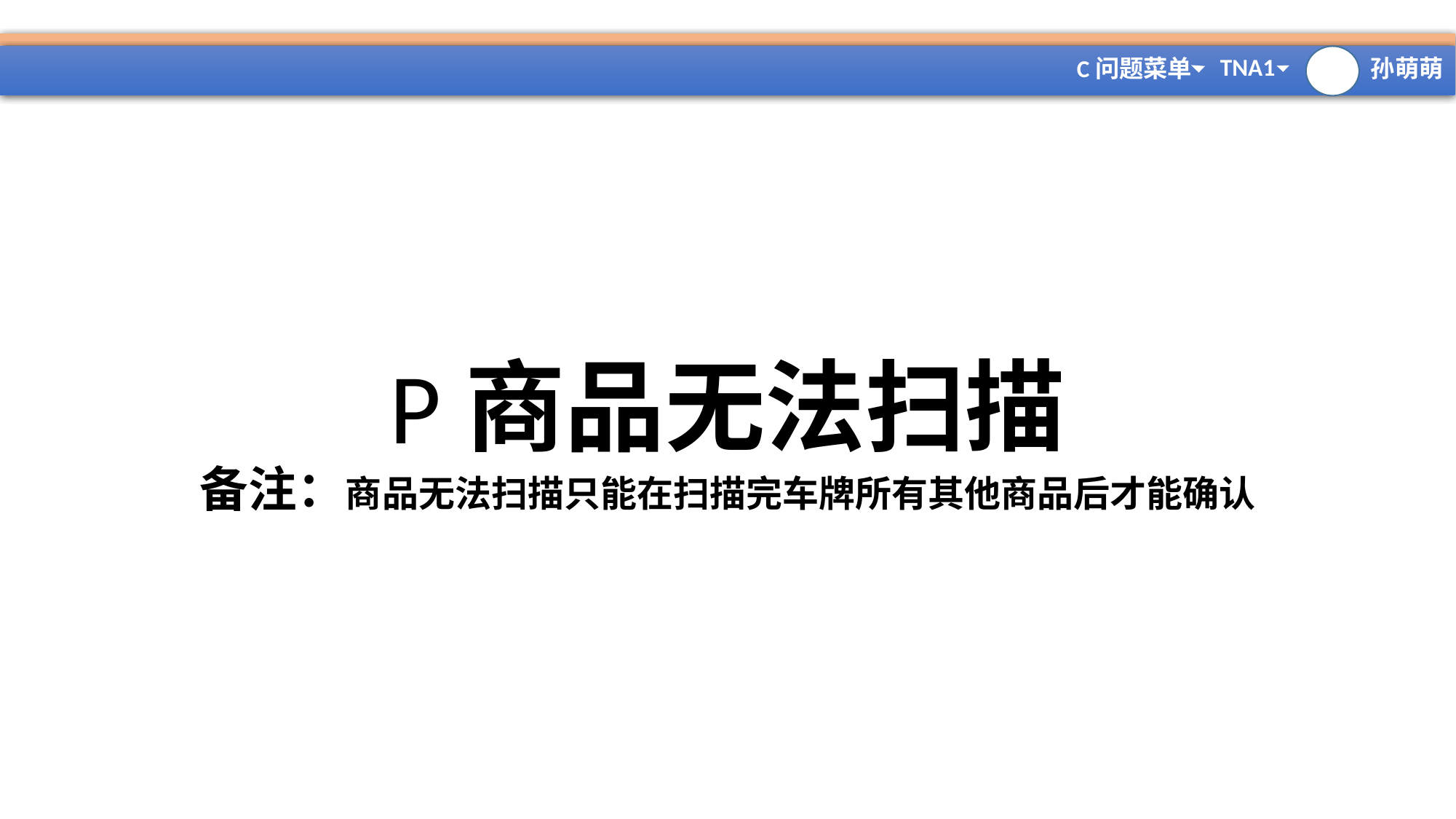

# P商品无法扫描 备注：商品无法扫描只能在扫描完车牌所有其他商品后才能确认